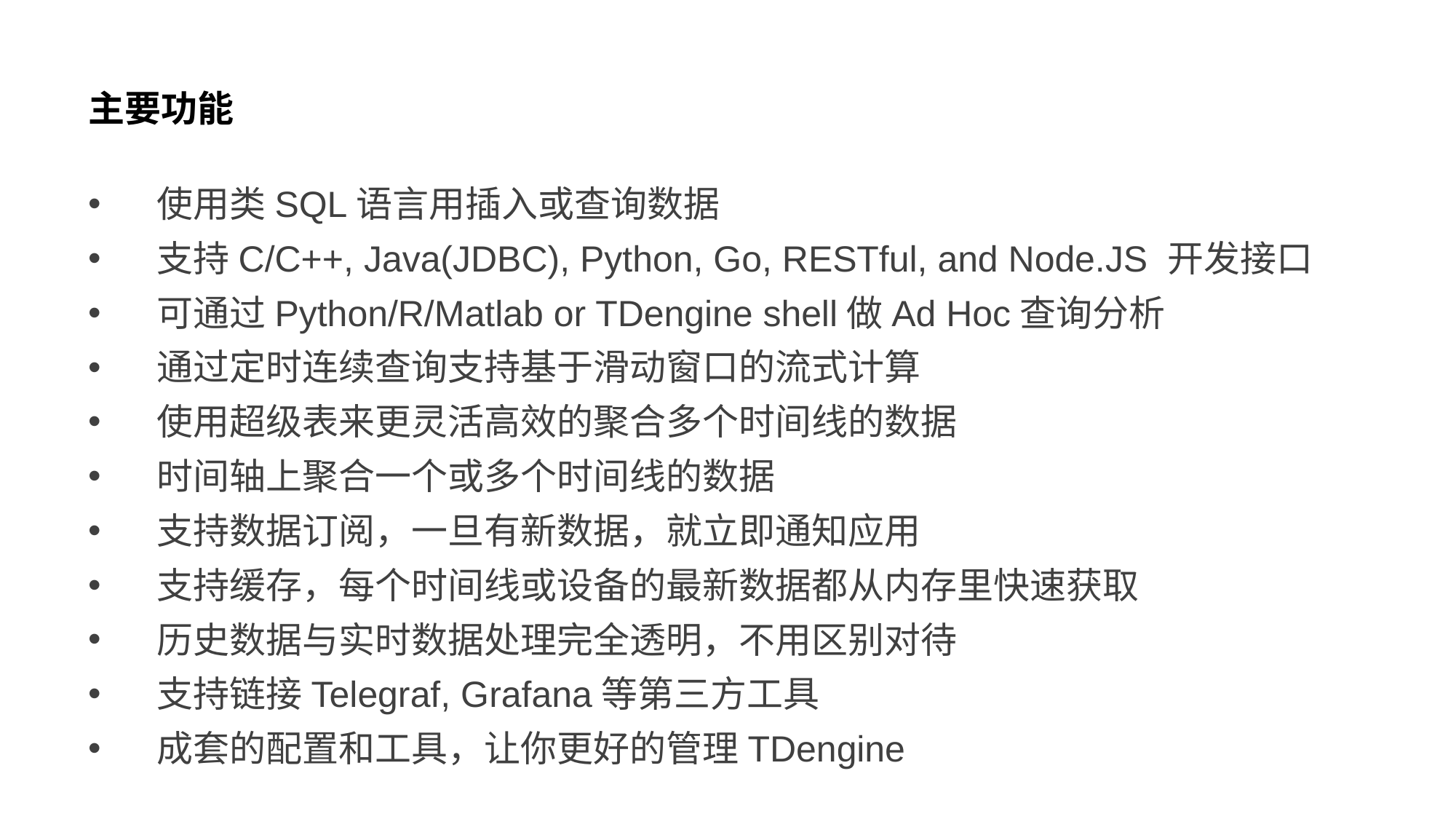

# 主要功能
    使用类SQL语言用插入或查询数据
    支持C/C++, Java(JDBC), Python, Go, RESTful, and Node.JS 开发接口
    可通过Python/R/Matlab or TDengine shell做Ad Hoc查询分析
    通过定时连续查询支持基于滑动窗口的流式计算
    使用超级表来更灵活高效的聚合多个时间线的数据
    时间轴上聚合一个或多个时间线的数据
    支持数据订阅，一旦有新数据，就立即通知应用
    支持缓存，每个时间线或设备的最新数据都从内存里快速获取
    历史数据与实时数据处理完全透明，不用区别对待
    支持链接Telegraf, Grafana等第三方工具
    成套的配置和工具，让你更好的管理TDengine